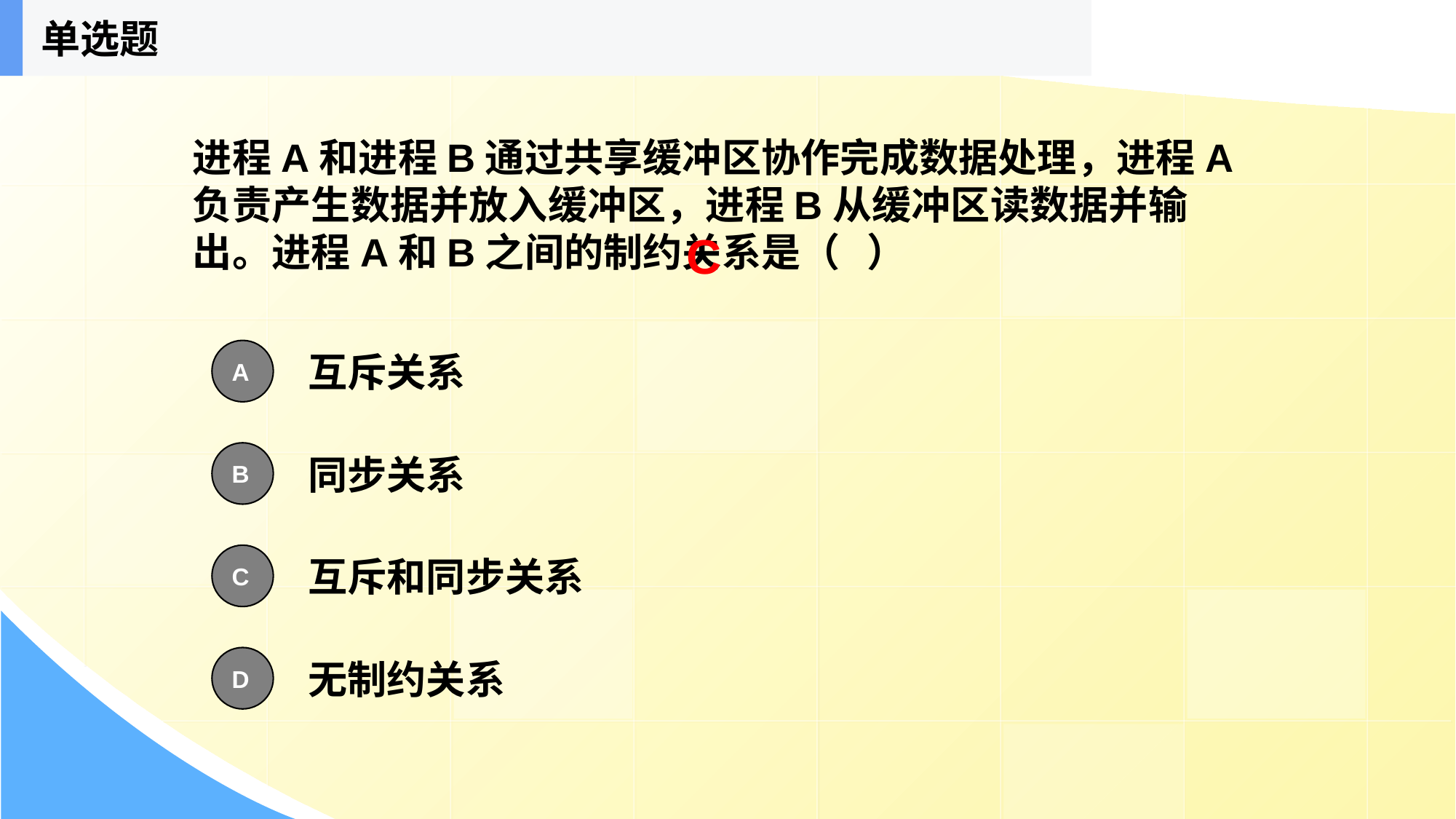

单选题
进程A和进程B通过共享缓冲区协作完成数据处理，进程A负责产生数据并放入缓冲区，进程B从缓冲区读数据并输出。进程A和B之间的制约关系是（   ）
C
互斥关系
A
同步关系
B
互斥和同步关系
C
无制约关系
D